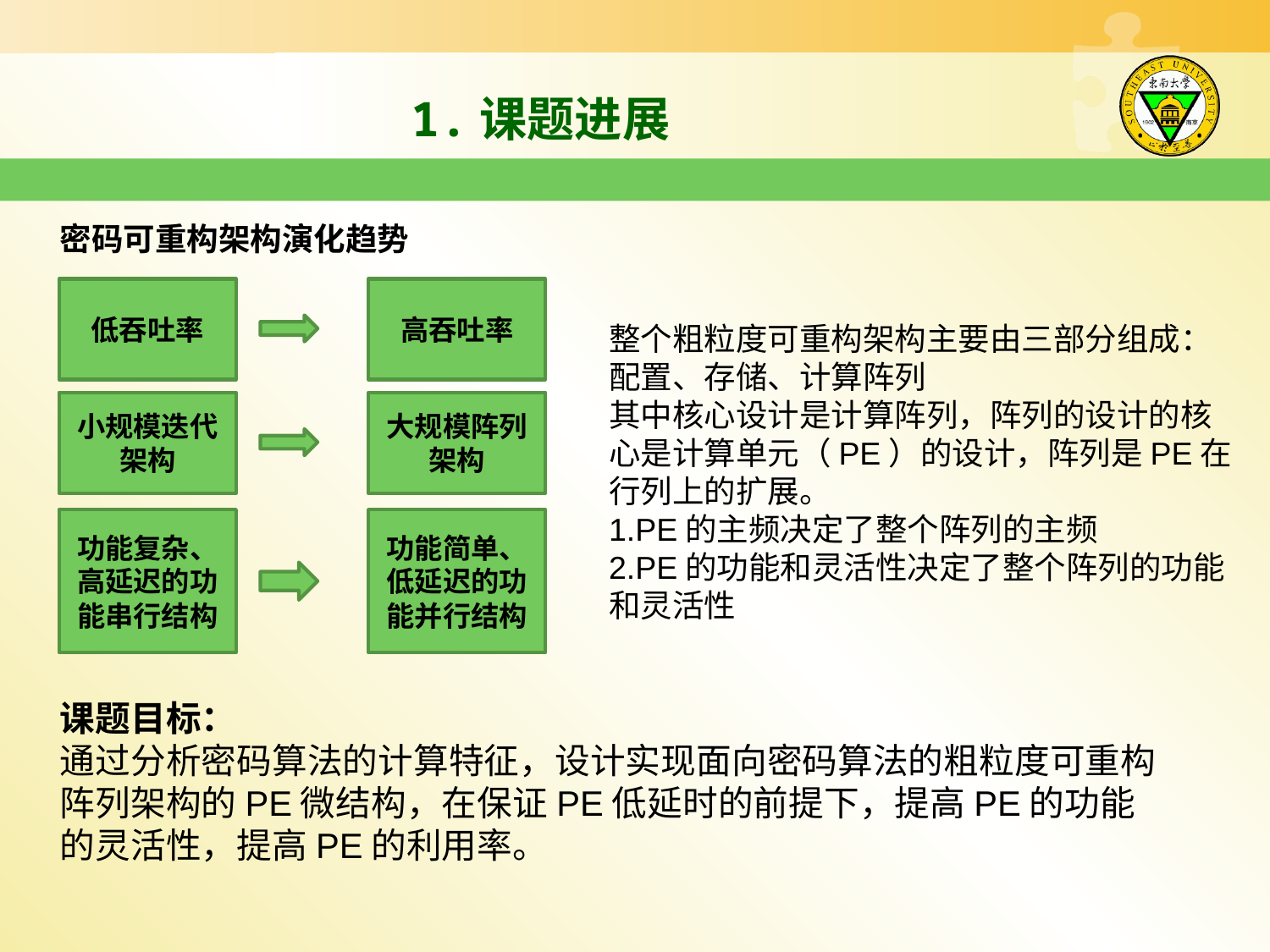

1.课题进展
密码可重构架构演化趋势
低吞吐率
高吞吐率
整个粗粒度可重构架构主要由三部分组成：
配置、存储、计算阵列
其中核心设计是计算阵列，阵列的设计的核心是计算单元（PE）的设计，阵列是PE在行列上的扩展。
1.PE的主频决定了整个阵列的主频
2.PE的功能和灵活性决定了整个阵列的功能和灵活性

小规模迭代架构
大规模阵列架构

功能复杂、高延迟的功能串行结构
功能简单、低延迟的功能并行结构

课题目标：
通过分析密码算法的计算特征，设计实现面向密码算法的粗粒度可重构阵列架构的PE微结构，在保证PE低延时的前提下，提高PE的功能的灵活性，提高PE的利用率。